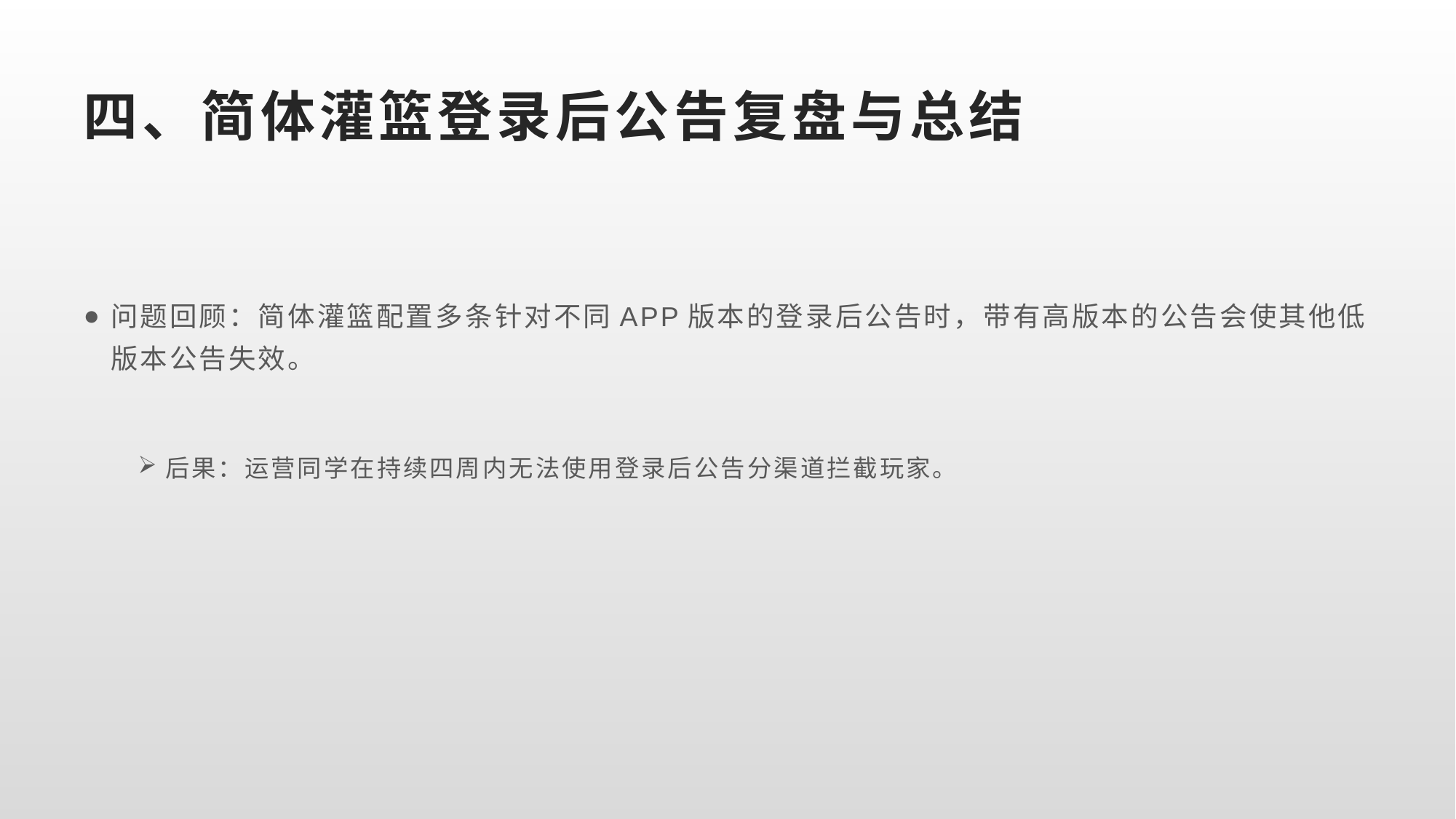

# 四、简体灌篮登录后公告复盘与总结

问题回顾：简体灌篮配置多条针对不同APP版本的登录后公告时，带有高版本的公告会使其他低版本公告失效。

后果：运营同学在持续四周内无法使用登录后公告分渠道拦截玩家。